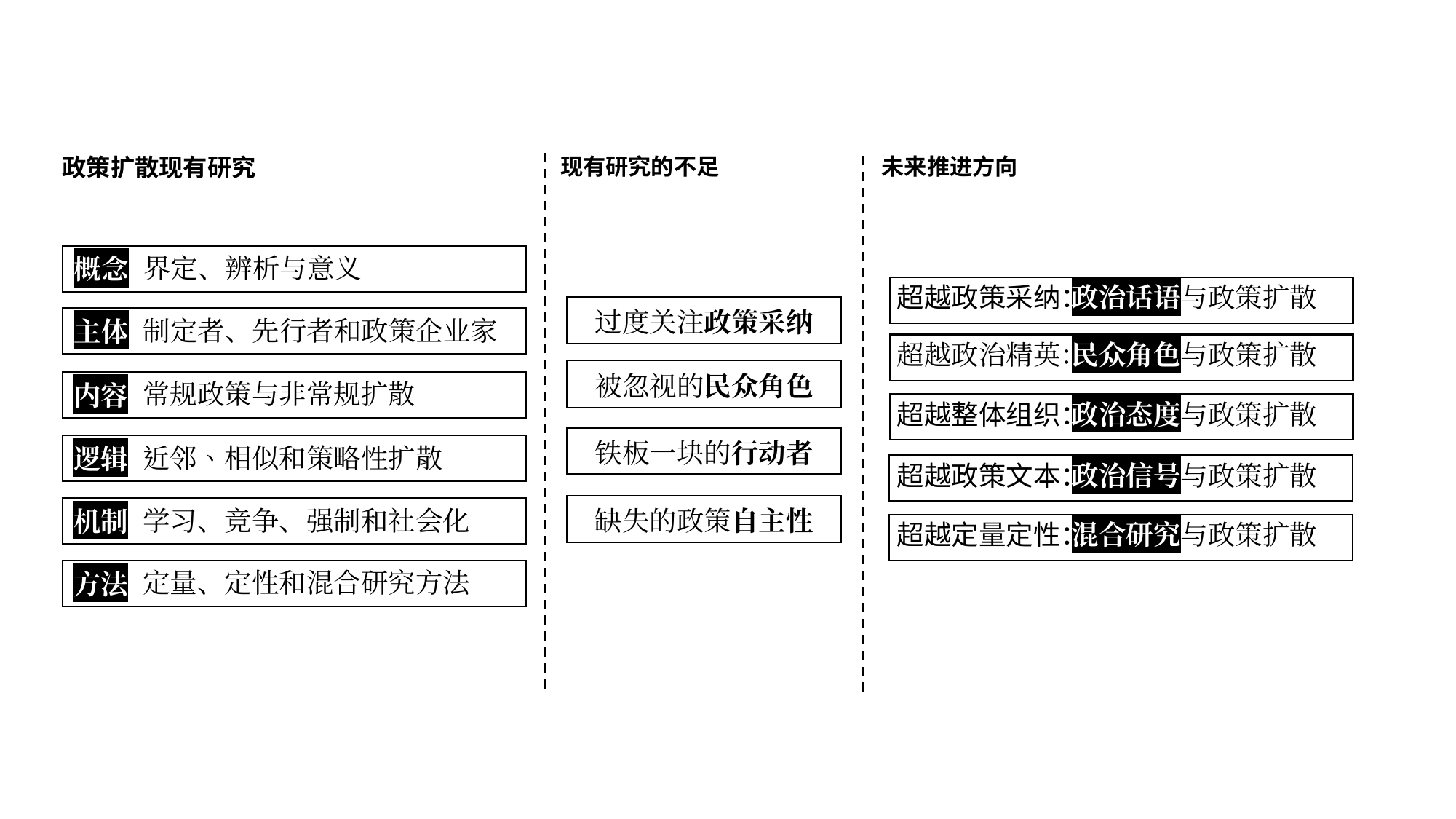

政策扩散现有研究
现有研究的不足
未来推进方向

界定、辨析与意义
概念

制定者、先行者和政策企业家
主体

常规政策与非常规扩散
内容

近邻、相似和策略性扩散
逻辑

学习、竞争、强制和社会化
机制

定量、定性和混合研究方法
方法
超越政策采纳：
政治话语与政策扩散

过度关注政策采纳
超越政治精英：
民众角色与政策扩散

被忽视的民众角色
超越整体组织：
政治态度与政策扩散

铁板一块的行动者
超越政策文本：
政治信号与政策扩散

缺失的政策自主性
超越定量定性：
混合研究与政策扩散